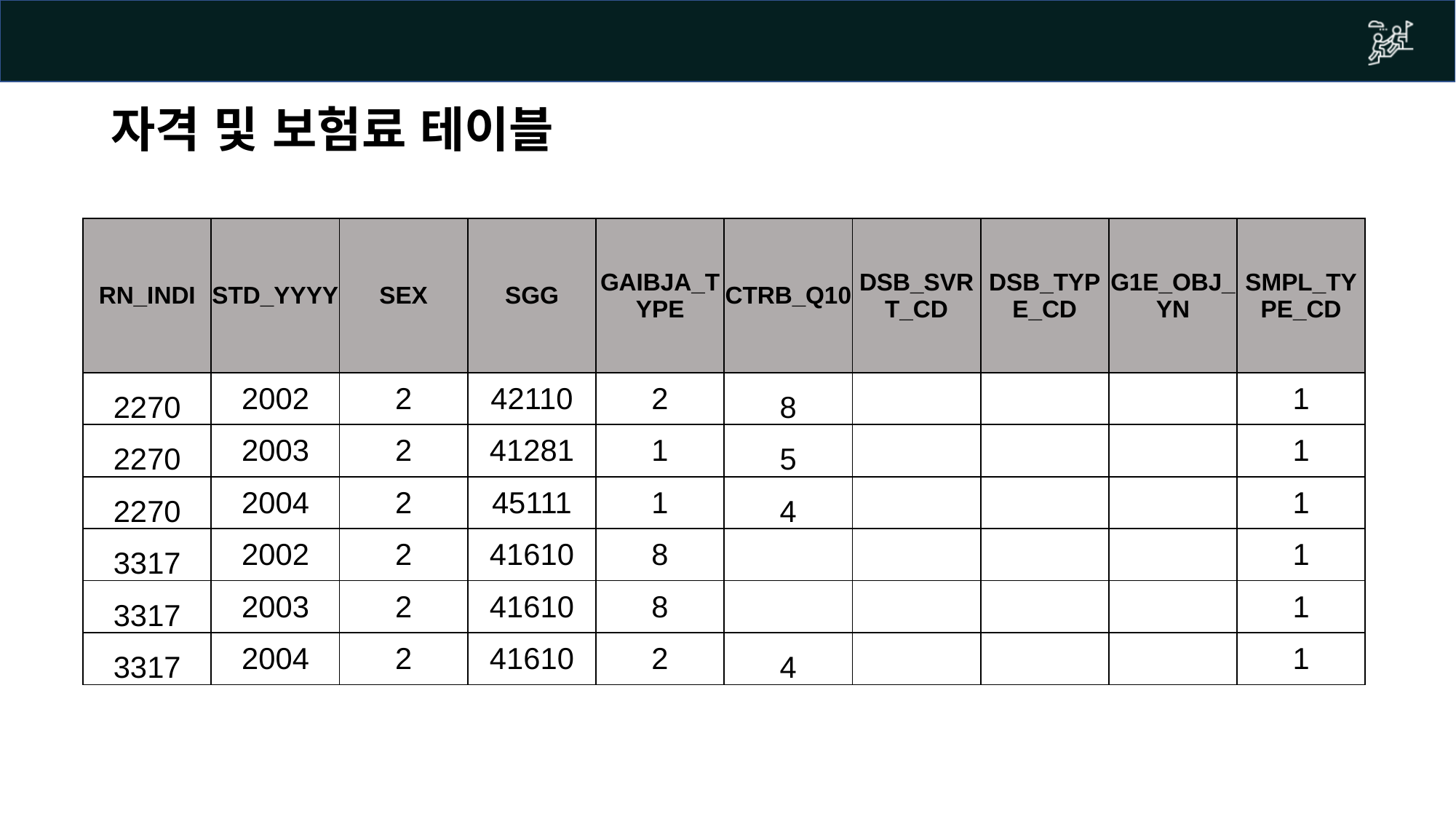

# 자격 및 보험료 테이블
| RN\_INDI | STD\_YYYY | SEX | SGG | GAIBJA\_TYPE | CTRB\_Q10 | DSB\_SVRT\_CD | DSB\_TYPE\_CD | G1E\_OBJ\_YN | SMPL\_TYPE\_CD |
| --- | --- | --- | --- | --- | --- | --- | --- | --- | --- |
| 2270 | 2002 | 2 | 42110 | 2 | 8 |  |  |  | 1 |
| 2270 | 2003 | 2 | 41281 | 1 | 5 |  |  |  | 1 |
| 2270 | 2004 | 2 | 45111 | 1 | 4 |  |  |  | 1 |
| 3317 | 2002 | 2 | 41610 | 8 |  |  |  |  | 1 |
| 3317 | 2003 | 2 | 41610 | 8 |  |  |  |  | 1 |
| 3317 | 2004 | 2 | 41610 | 2 | 4 |  |  |  | 1 |